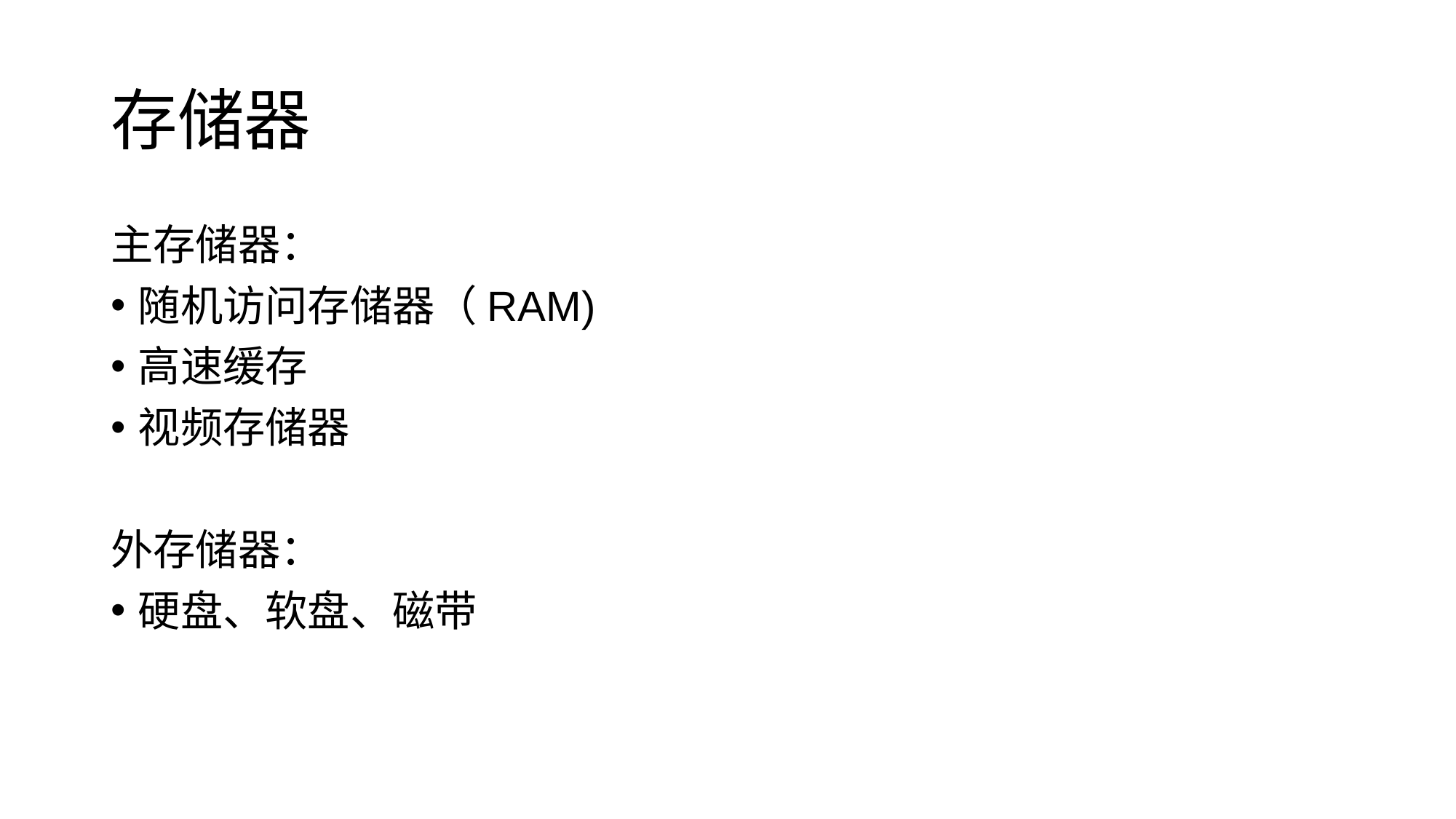

# 存储器
主存储器：
随机访问存储器（RAM)
高速缓存
视频存储器

外存储器：
硬盘、软盘、磁带